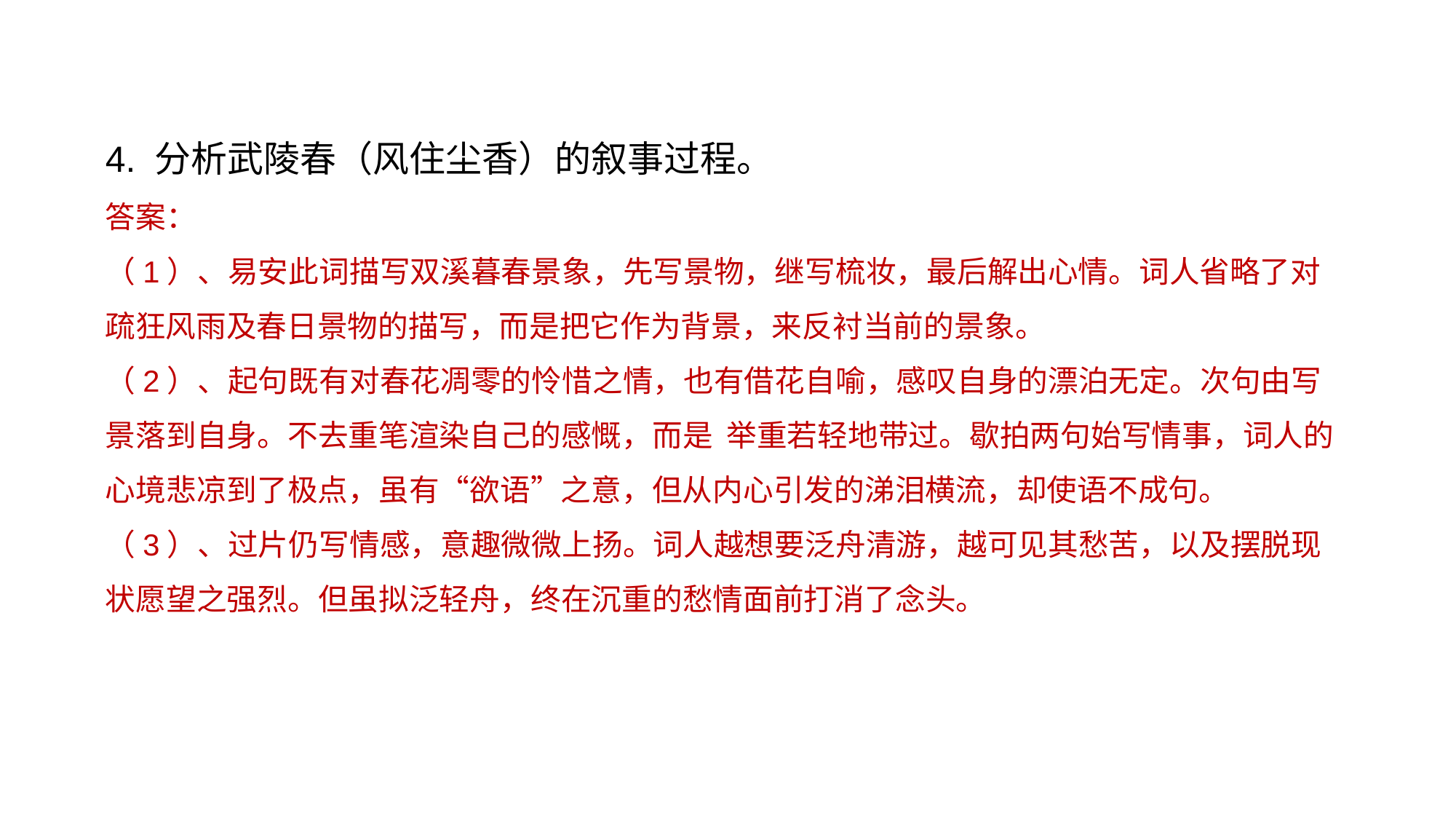

4. 分析武陵春（风住尘香）的叙事过程。
答案：
（1）、易安此词描写双溪暮春景象，先写景物，继写梳妆，最后解出心情。词人省略了对疏狂风雨及春日景物的描写，而是把它作为背景，来反衬当前的景象。
（2）、起句既有对春花凋零的怜惜之情，也有借花自喻，感叹自身的漂泊无定。次句由写景落到自身。不去重笔渲染自己的感慨，而是  举重若轻地带过。歇拍两句始写情事，词人的心境悲凉到了极点，虽有“欲语”之意，但从内心引发的涕泪横流，却使语不成句。
（3）、过片仍写情感，意趣微微上扬。词人越想要泛舟清游，越可见其愁苦，以及摆脱现状愿望之强烈。但虽拟泛轻舟，终在沉重的愁情面前打消了念头。